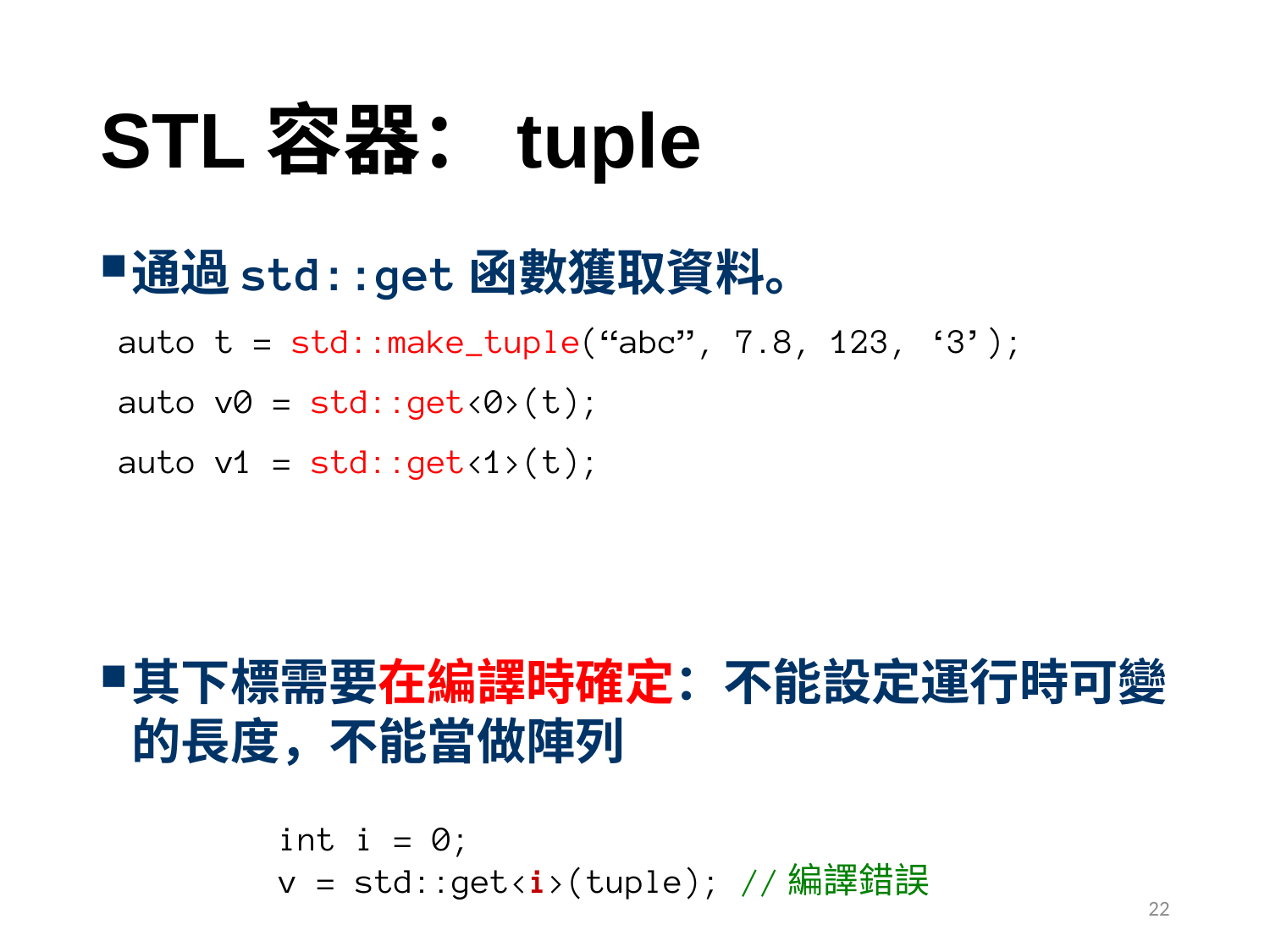

# STL容器：tuple
通過std::get函數獲取資料。
 auto t = std::make_tuple(“abc”, 7.8, 123, ‘3’);
 auto v0 = std::get<0>(t);
 auto v1 = std::get<1>(t);

其下標需要在編譯時確定：不能設定運行時可變的長度，不能當做陣列
int i = 0;
v = std::get<i>(tuple); //編譯錯誤
22